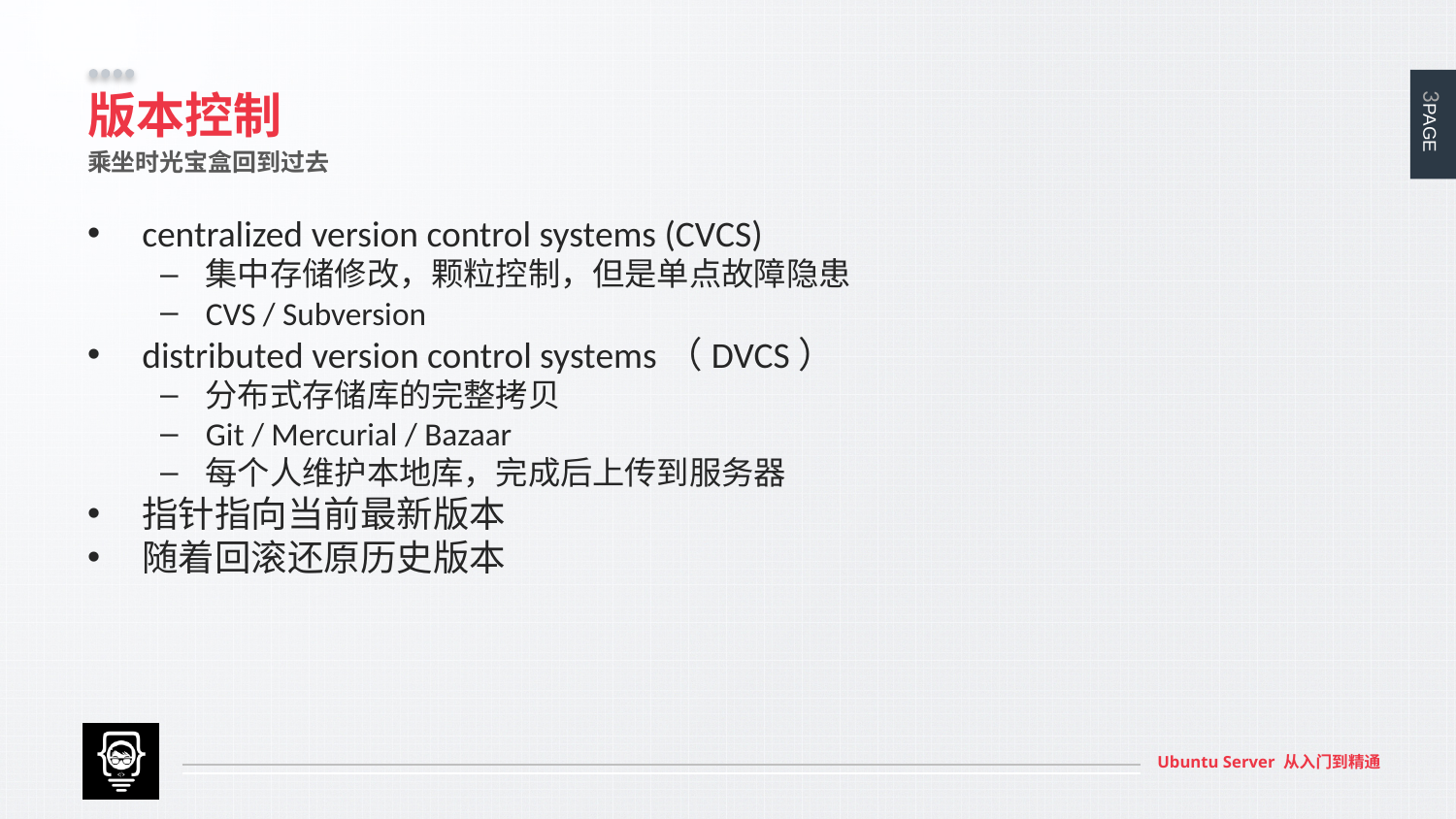

# 版本控制
乘坐时光宝盒回到过去
centralized version control systems (CVCS)
集中存储修改，颗粒控制，但是单点故障隐患
CVS / Subversion
distributed version control systems（DVCS）
分布式存储库的完整拷贝
Git / Mercurial / Bazaar
每个人维护本地库，完成后上传到服务器
指针指向当前最新版本
随着回滚还原历史版本